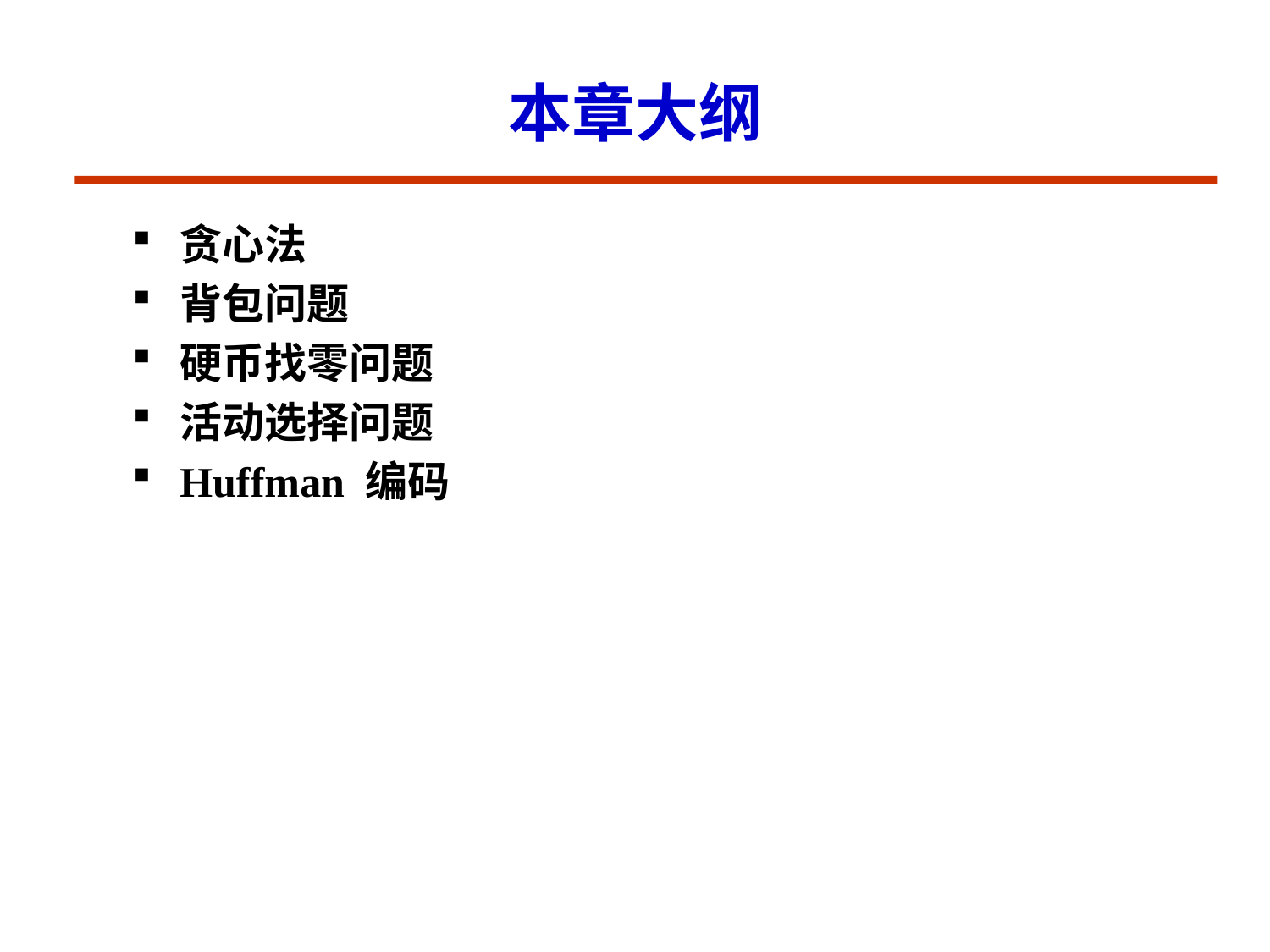

本章大纲
贪心法
背包问题
硬币找零问题
活动选择问题
Huffman 编码